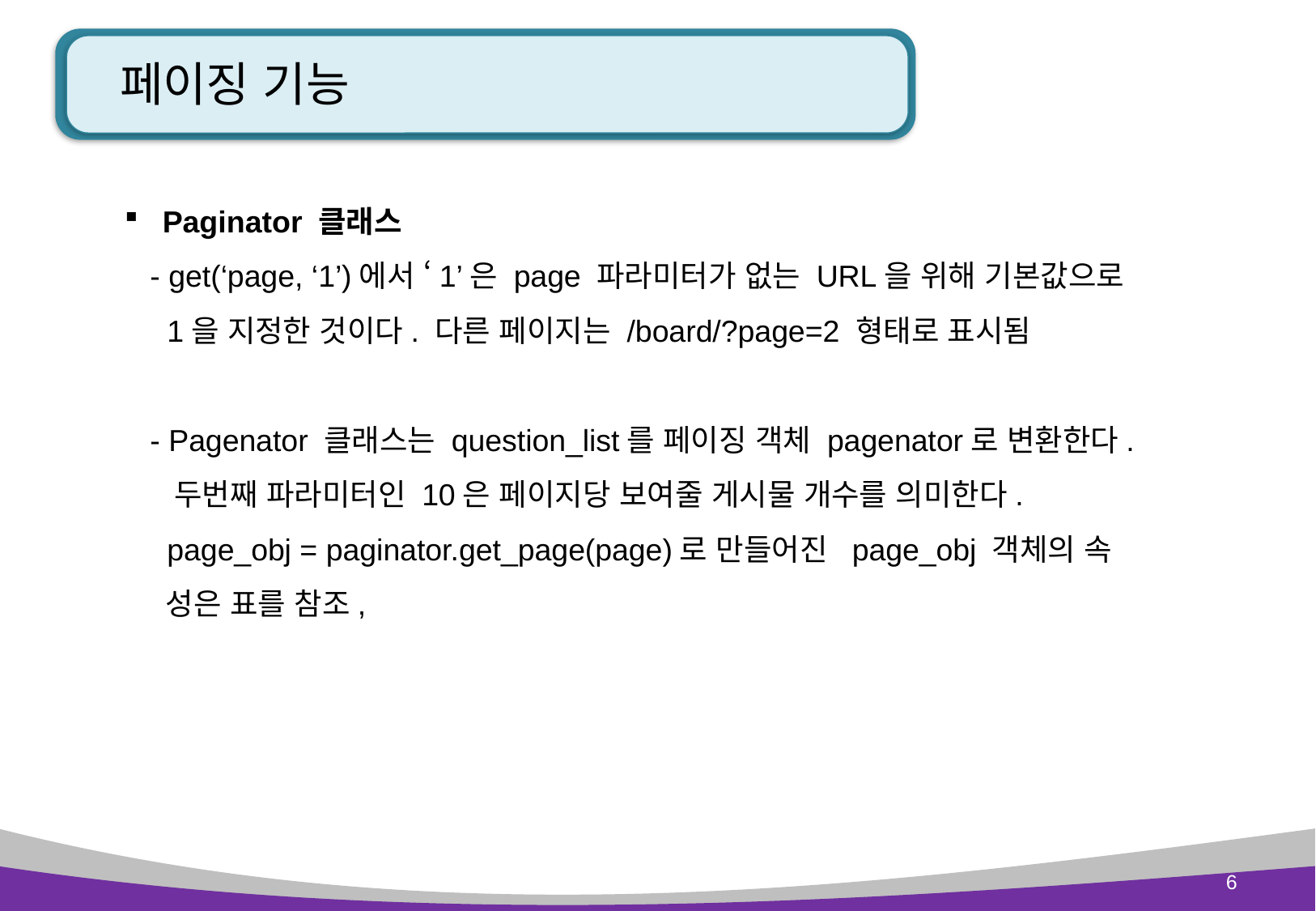

# 페이징 기능
Paginator 클래스
   - get(‘page, ‘1’)에서 ‘1’은 page 파라미터가 없는 URL을 위해 기본값으로
     1을 지정한 것이다. 다른 페이지는 /board/?page=2 형태로 표시됨

   - Pagenator 클래스는 question_list를 페이징 객체 pagenator로 변환한다.
     두번째 파라미터인 10은 페이지당 보여줄 게시물 개수를 의미한다.
     page_obj = paginator.get_page(page)로 만들어진  page_obj 객체의 속
    성은 표를 참조,
6